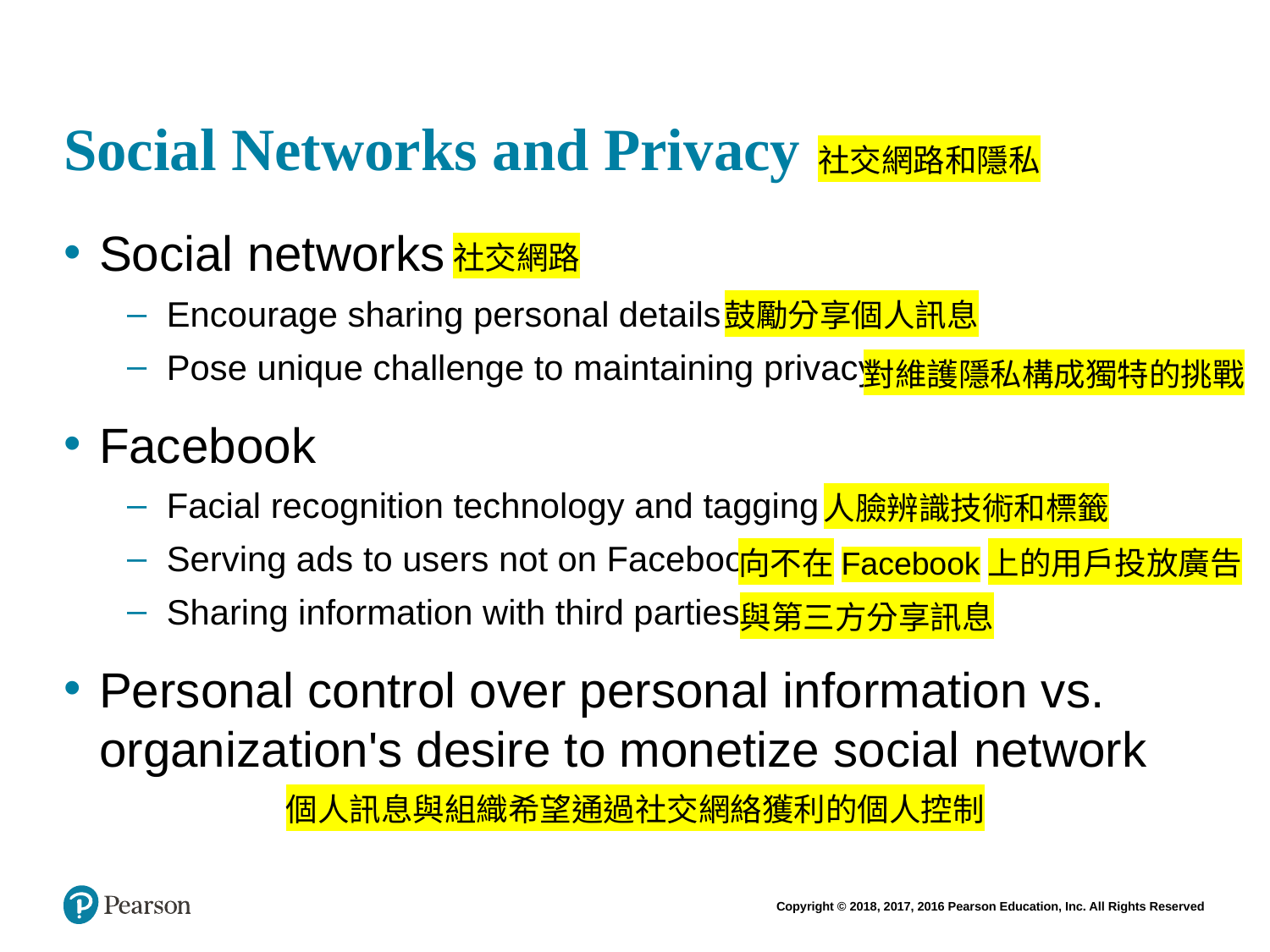

# Social Networks and Privacy
社交網路和隱私
Social networks
Encourage sharing personal details
Pose unique challenge to maintaining privacy
Facebook
Facial recognition technology and tagging
Serving ads to users not on Facebook
Sharing information with third parties
Personal control over personal information vs. organization's desire to monetize social network
社交網路
鼓勵分享個人訊息
對維護隱私構成獨特的挑戰
人臉辨識技術和標籤
向不在Facebook上的用戶投放廣告
與第三方分享訊息
個人訊息與組織希望通過社交網絡獲利的個人控制